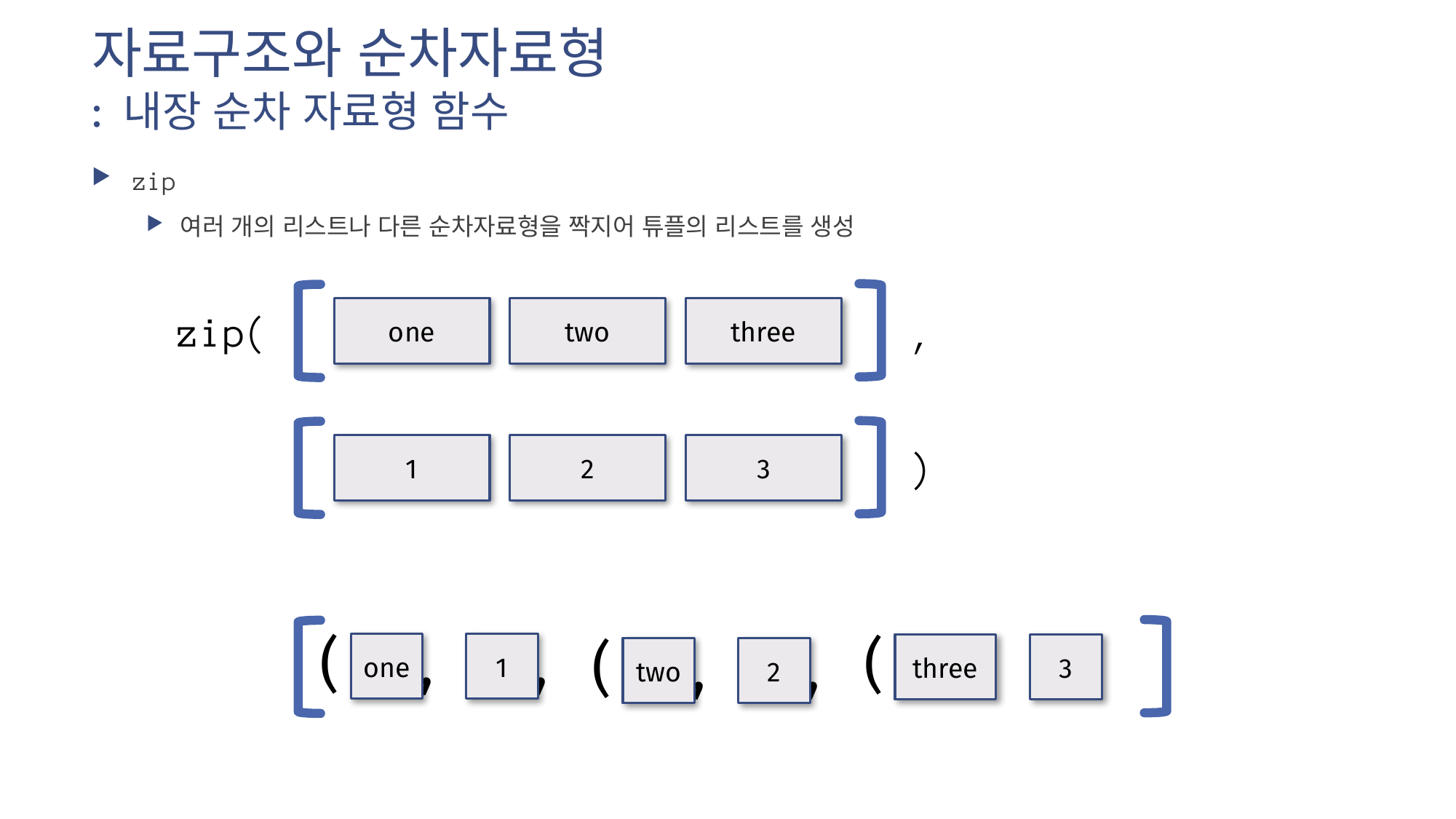

# 자료구조와 순차자료형 : 내장 순차 자료형 함수
zip
여러 개의 리스트나 다른 순차자료형을 짝지어 튜플의 리스트를 생성

one
two
three
zip(
,

1
2
3
)

(     ,     ),
one
1
(      ,     )
three
3
(     ,     ),
two
2